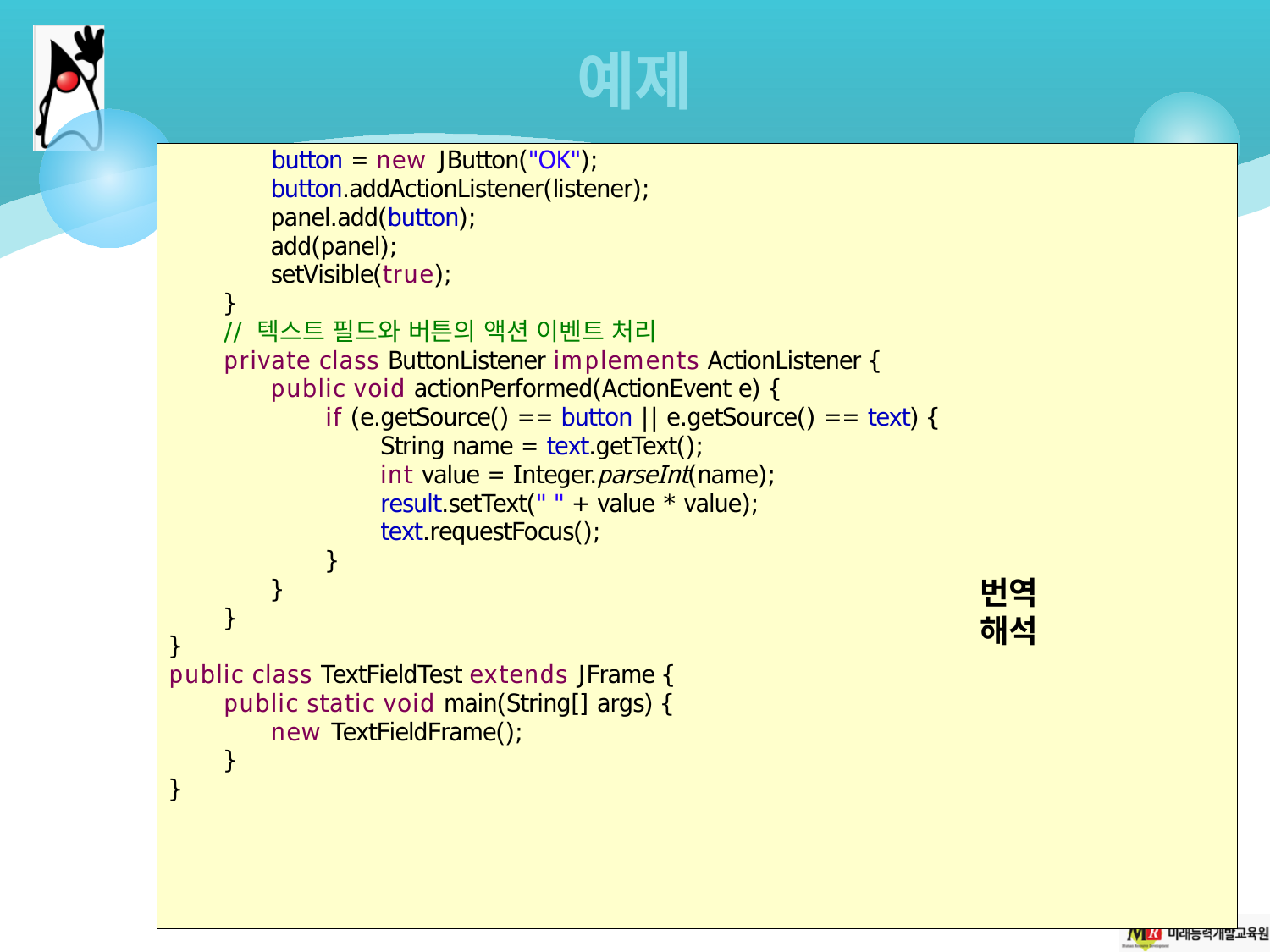

# 예제
	       button = new JButton("OK");
             button.addActionListener(listener);
             panel.add(button);
             add(panel);
             setVisible(true);
       }
       // 텍스트 필드와 버튼의 액션 이벤트 처리
       private class ButtonListener implements ActionListener {
             public void actionPerformed(ActionEvent e) {
                    if (e.getSource() == button || e.getSource() == text) {
                           String name = text.getText();
                           int value = Integer.parseInt(name);
                           result.setText(" " + value * value);
                           text.requestFocus();
                    }
             }
       }
}
public class TextFieldTest extends JFrame {
       public static void main(String[] args) {
             new TextFieldFrame();
       }
}

번역
해석